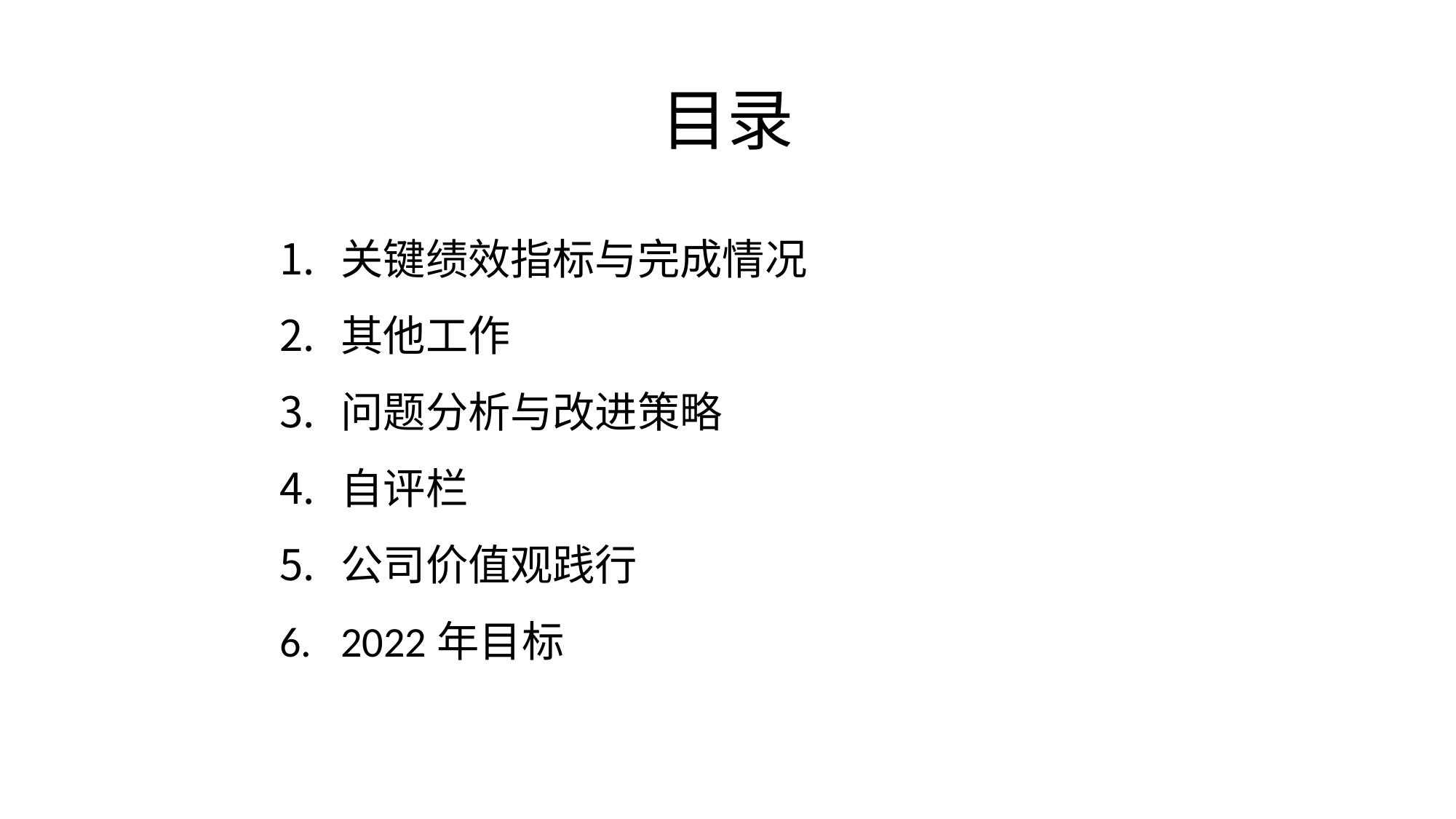

# 目录
关键绩效指标与完成情况
其他工作
问题分析与改进策略
自评栏
公司价值观践行
2022年目标